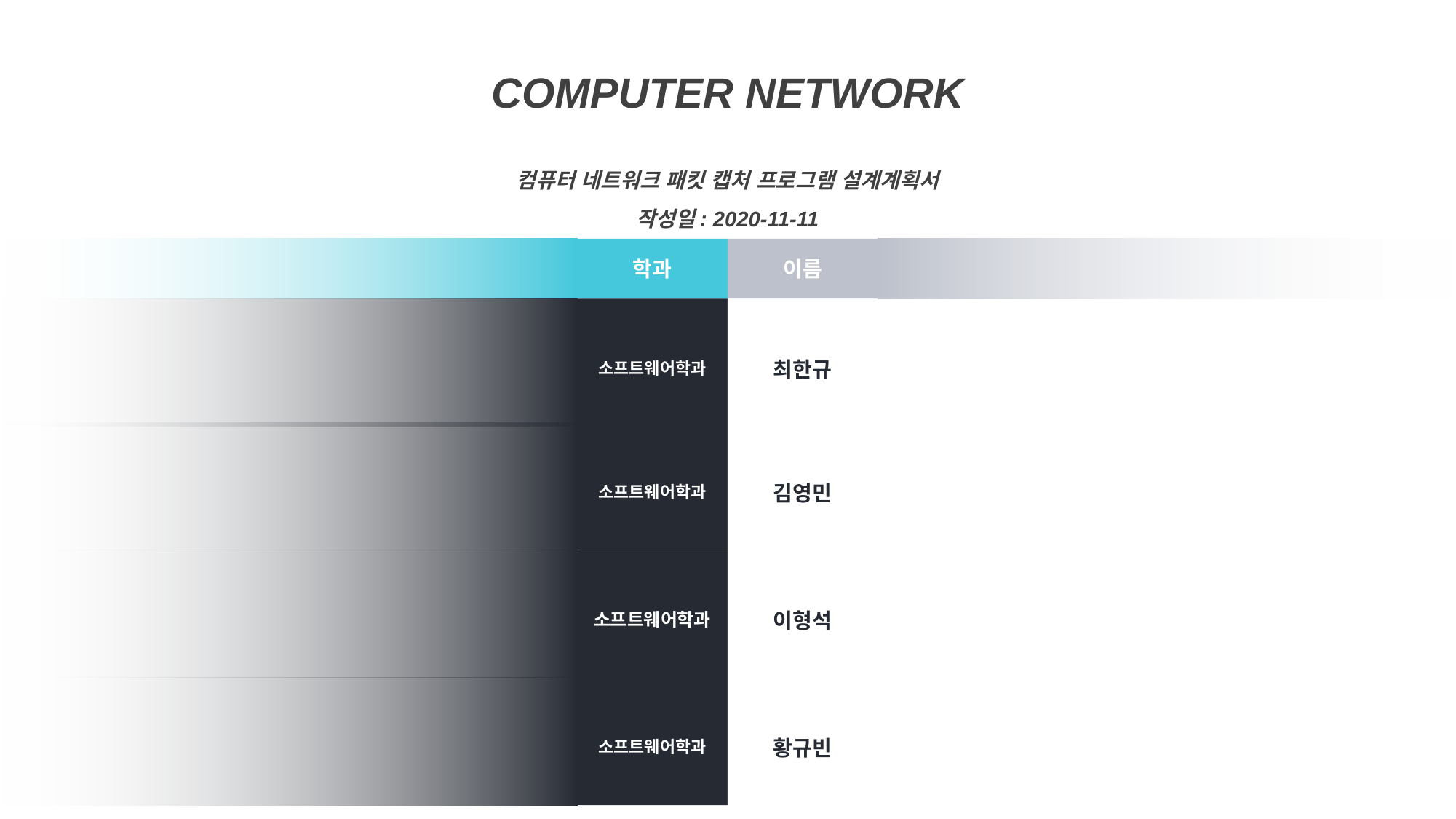

COMPUTER NETWORK

컴퓨터 네트워크 패킷 캡처 프로그램 설계계획서
작성일: 2020-11-11

학과
이름

소프트웨어학과
최한규

소프트웨어학과

김영민

소프트웨어학과
이형석

소프트웨어학과
황규빈